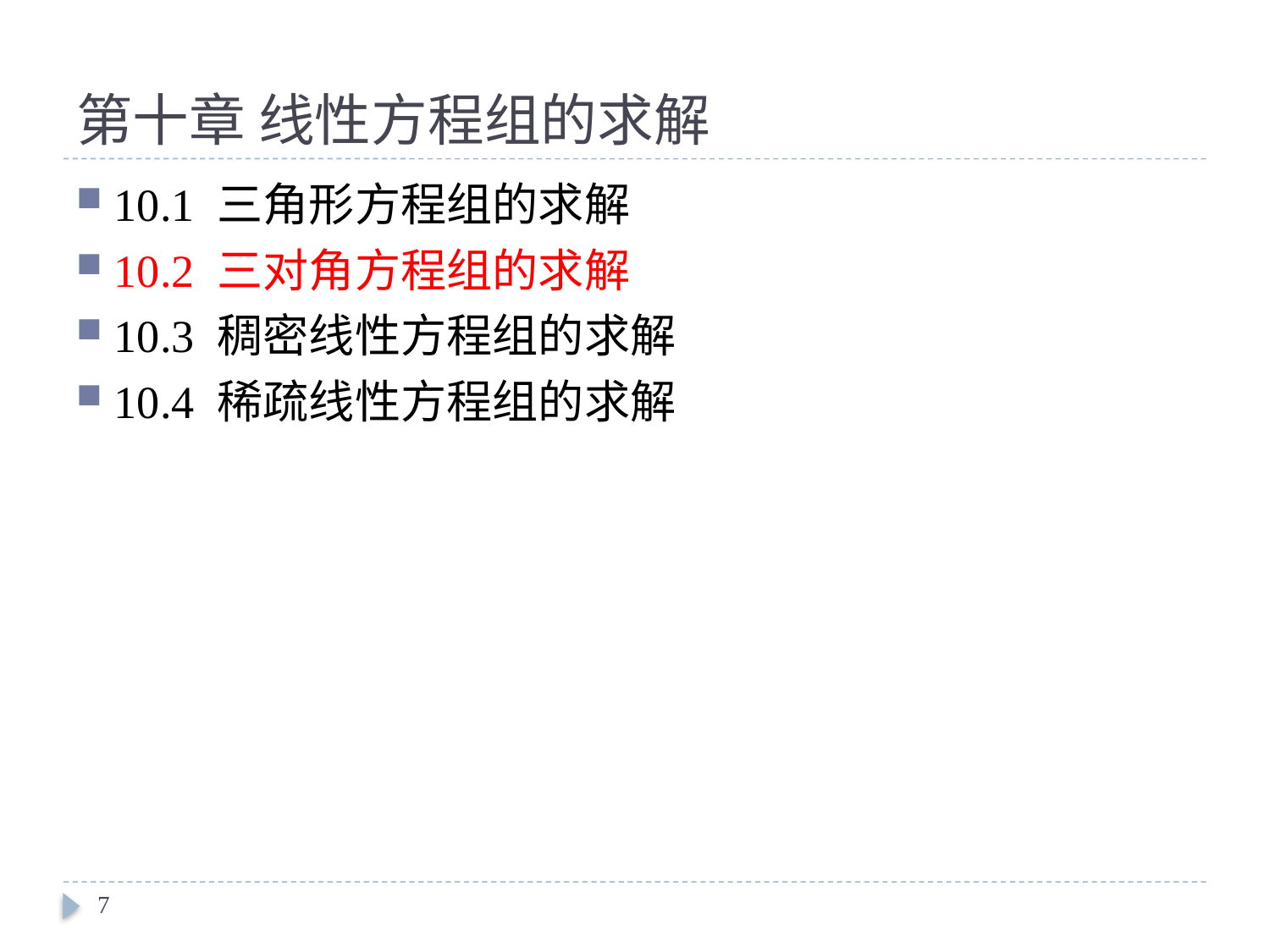

# 第十章 线性方程组的求解
10.1 三角形方程组的求解
10.2 三对角方程组的求解
10.3 稠密线性方程组的求解
10.4 稀疏线性方程组的求解
7